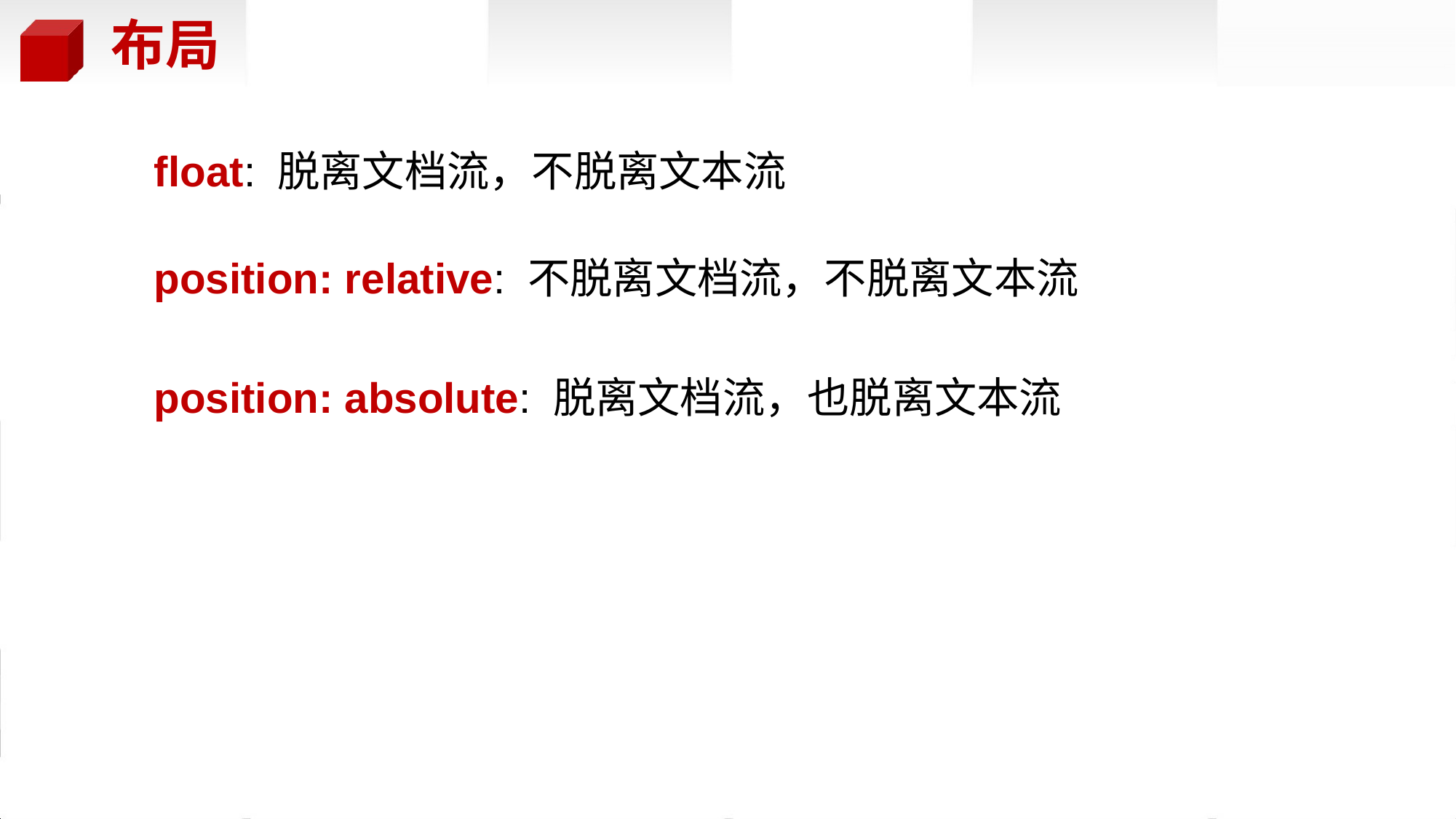

布局
float: 脱离文档流，不脱离文本流
position: relative: 不脱离文档流，不脱离文本流
position: absolute: 脱离文档流，也脱离文本流